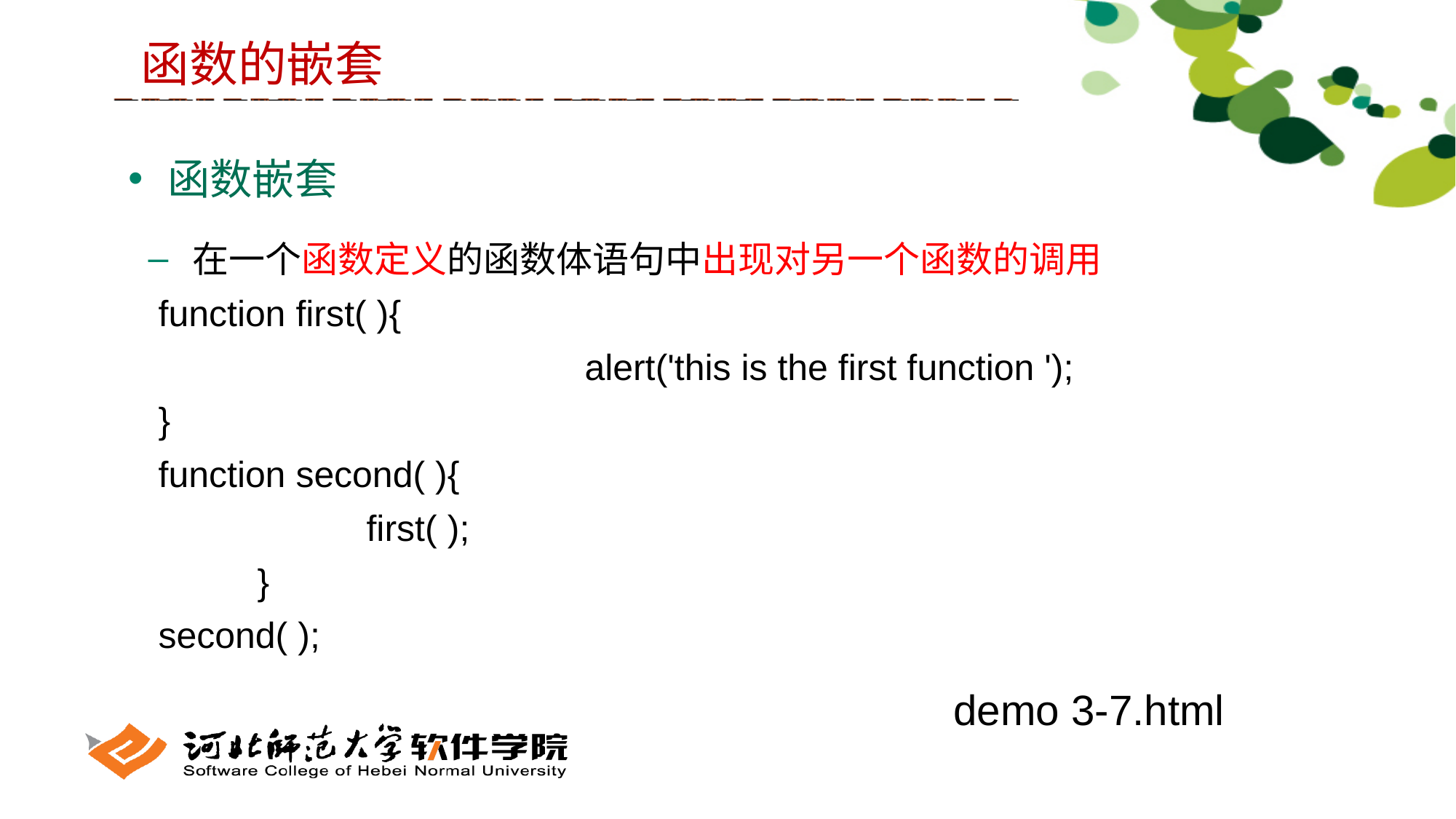

函数的嵌套
 函数嵌套
 在一个函数定义的函数体语句中出现对另一个函数的调用
 function first( ){
 			    	alert('this is the first function ');
 }
 function second( ){
     		first( );
 	}
 second( );

demo 3-7.html